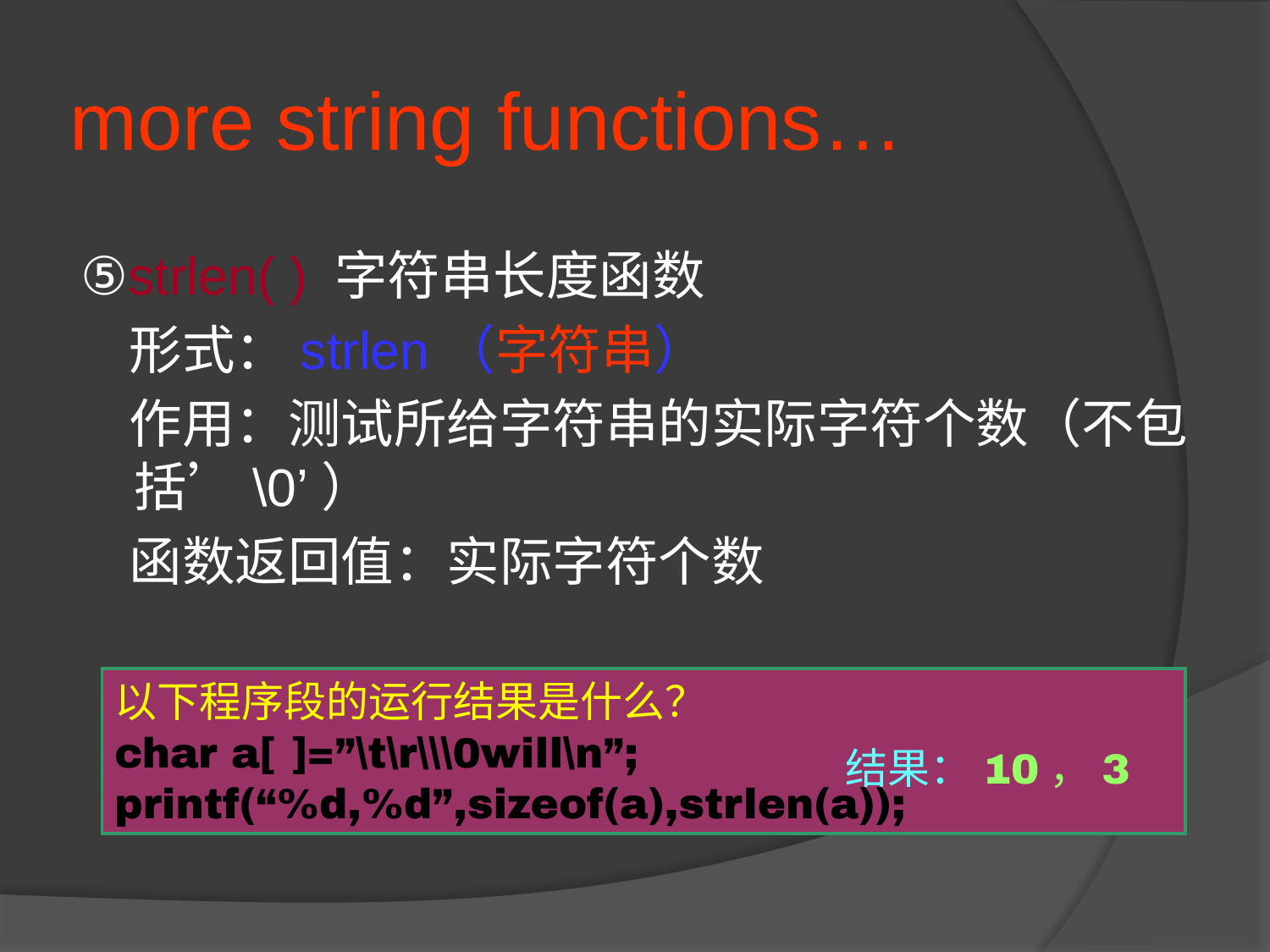

# more string functions…
⑤strlen( ) 字符串长度函数
   形式：strlen（字符串）
   作用：测试所给字符串的实际字符个数（不包括’\0’）
   函数返回值：实际字符个数
以下程序段的运行结果是什么？
char a[ ]=”\t\r\\\0will\n”;
printf(“%d,%d”,sizeof(a),strlen(a));
结果：10，3